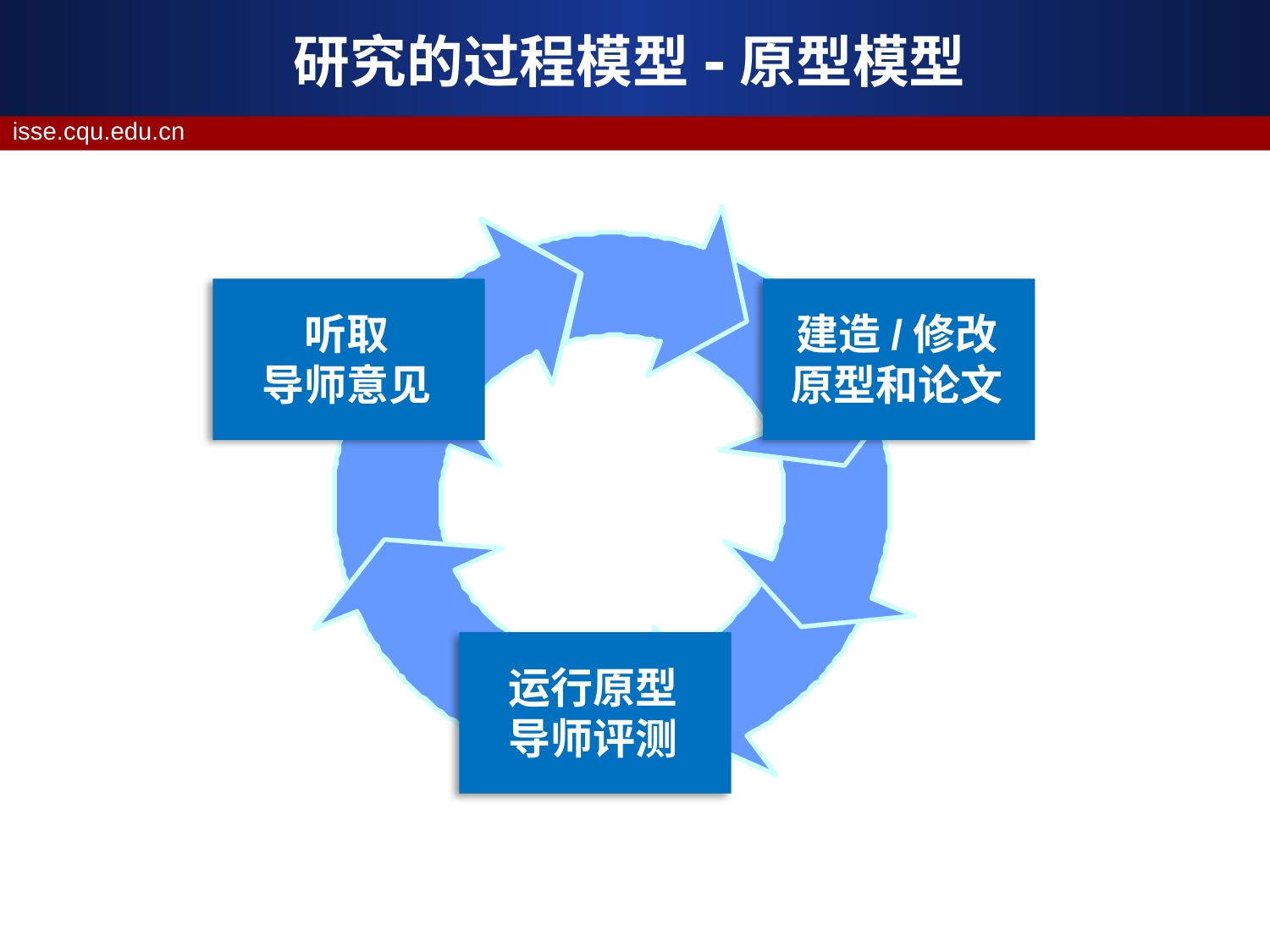

# 研究的过程模型-原型模型

听取
导师意见

建造/修改
原型和论文

运行原型
导师评测
2015/9/15
page64